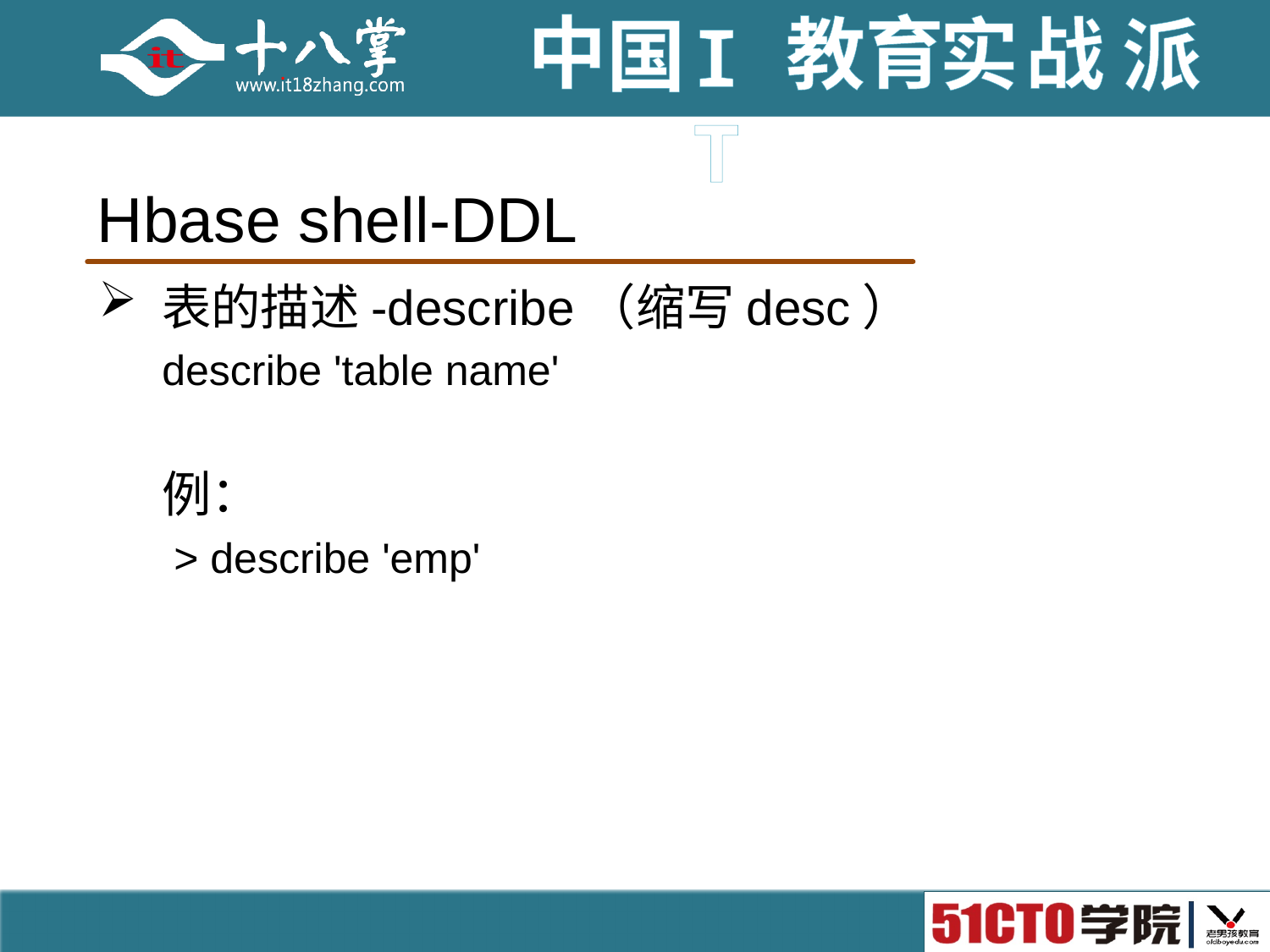

# Hbase shell-DDL
表的描述-describe（缩写desc）
describe 'table name'

例：
 > describe 'emp'